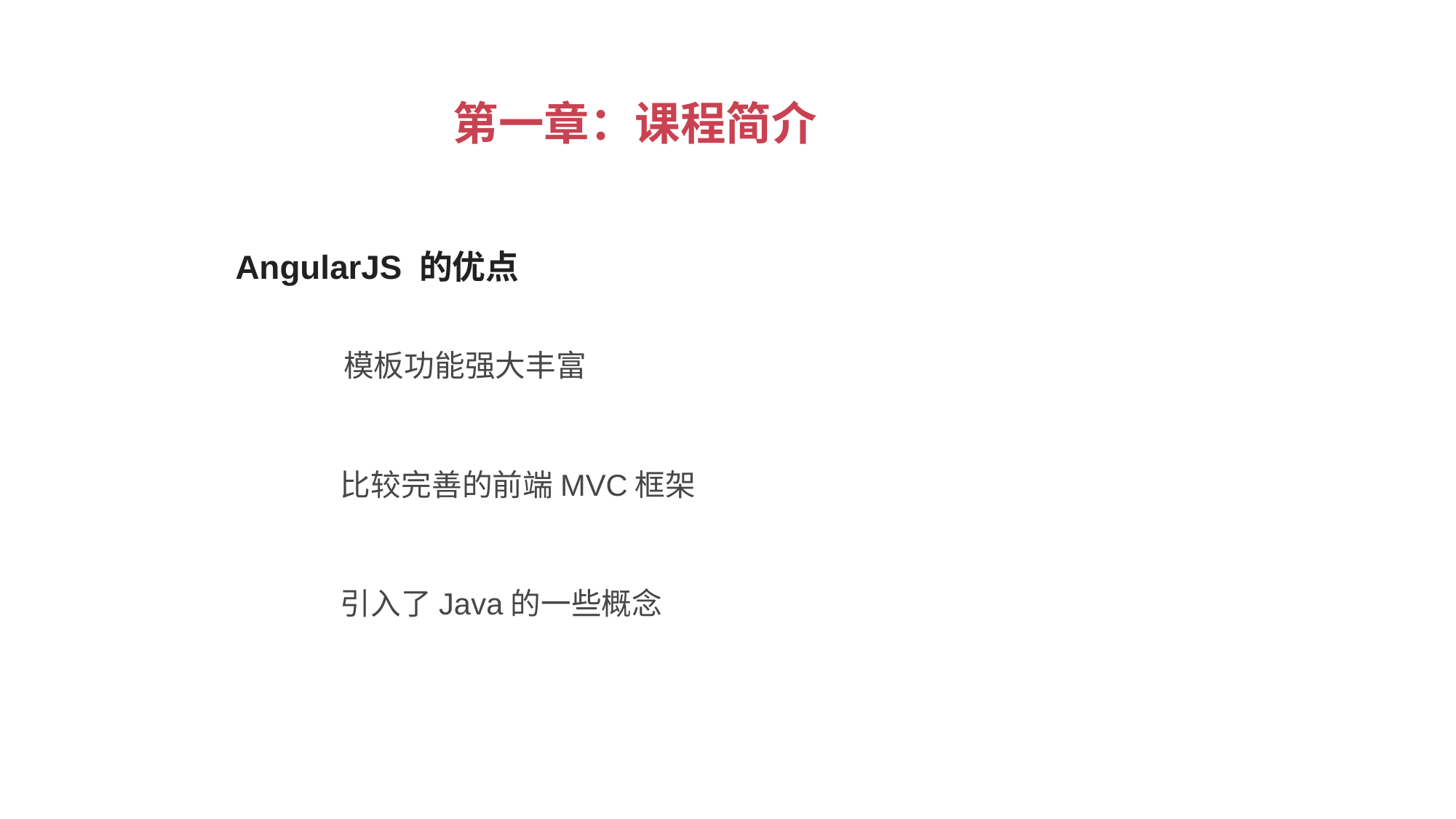

第一章：课程简介
 AngularJS 的优点
模板功能强大丰富
比较完善的前端MVC框架
引入了Java的一些概念